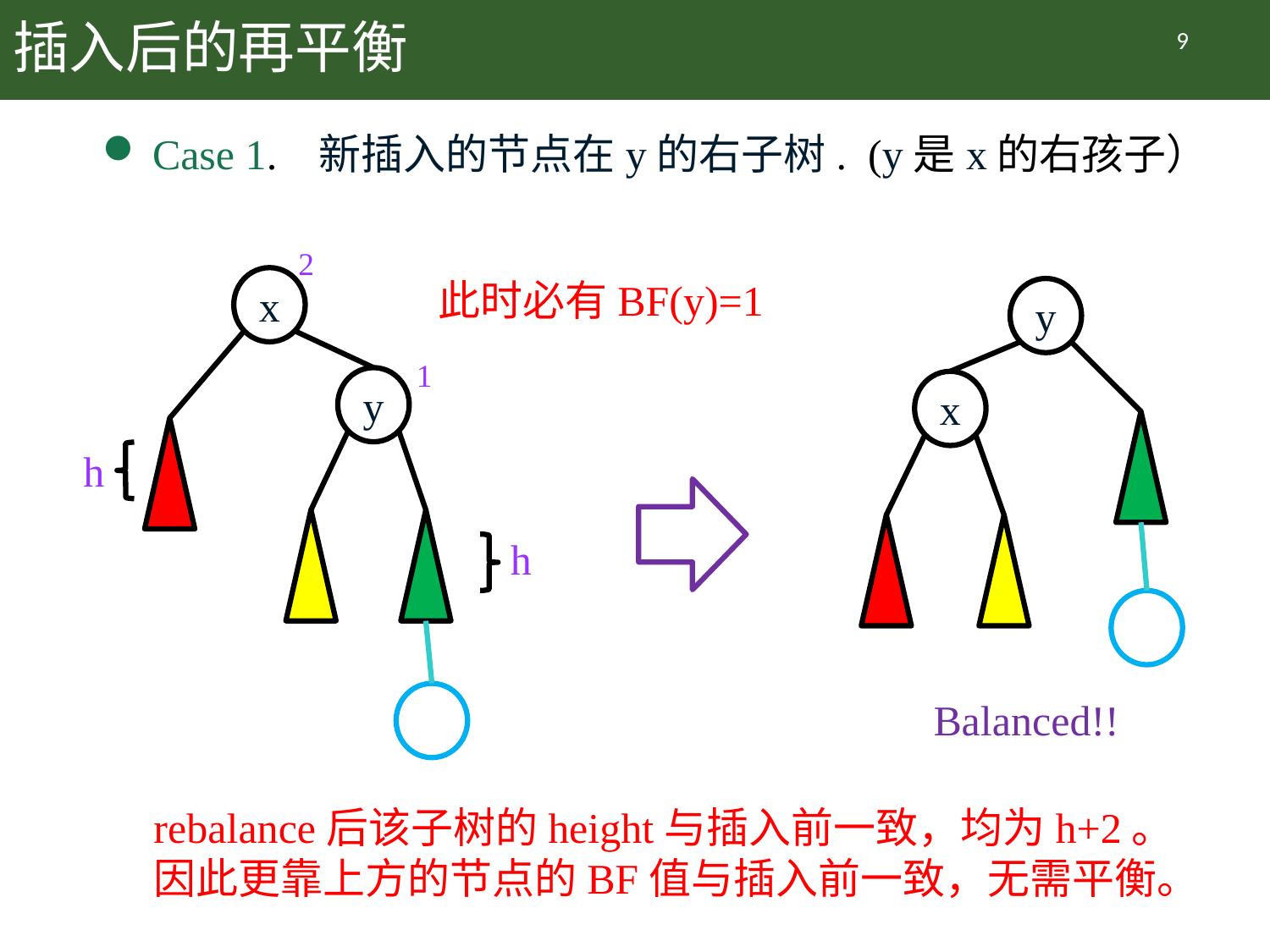

# 插入后的再平衡
9
Case 1.   新插入的节点在y的右子树.  (y是x的右孩子）
2
x
1
y

h

h

此时必有BF(y)=1
y
x

Balanced!!
rebalance后该子树的height与插入前一致，均为h+2。
因此更靠上方的节点的BF值与插入前一致，无需平衡。